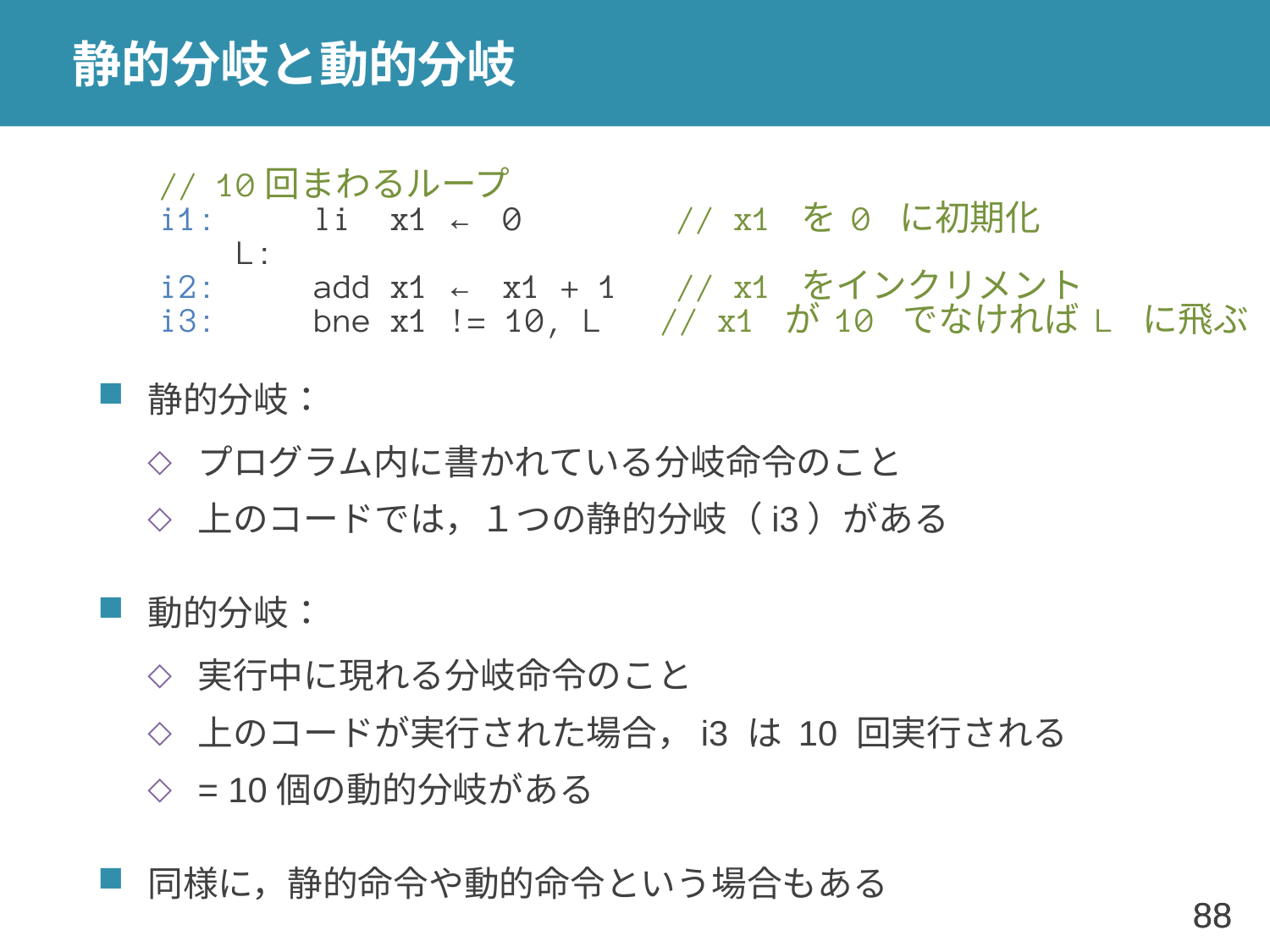

# 静的分岐と動的分岐
// 10回まわるループ
i1:     li  x1 ← 0        // x1 を 0 に初期化
    L:
i2:     add x1 ← x1 + 1   // x1 をインクリメント
i3:     bne x1 != 10, L   // x1 が 10 でなければ L に飛ぶ
静的分岐：
プログラム内に書かれている分岐命令のこと
上のコードでは，１つの静的分岐（i3）がある
動的分岐：
実行中に現れる分岐命令のこと
上のコードが実行された場合，i3 は 10 回実行される
= 10個の動的分岐がある
同様に，静的命令や動的命令という場合もある